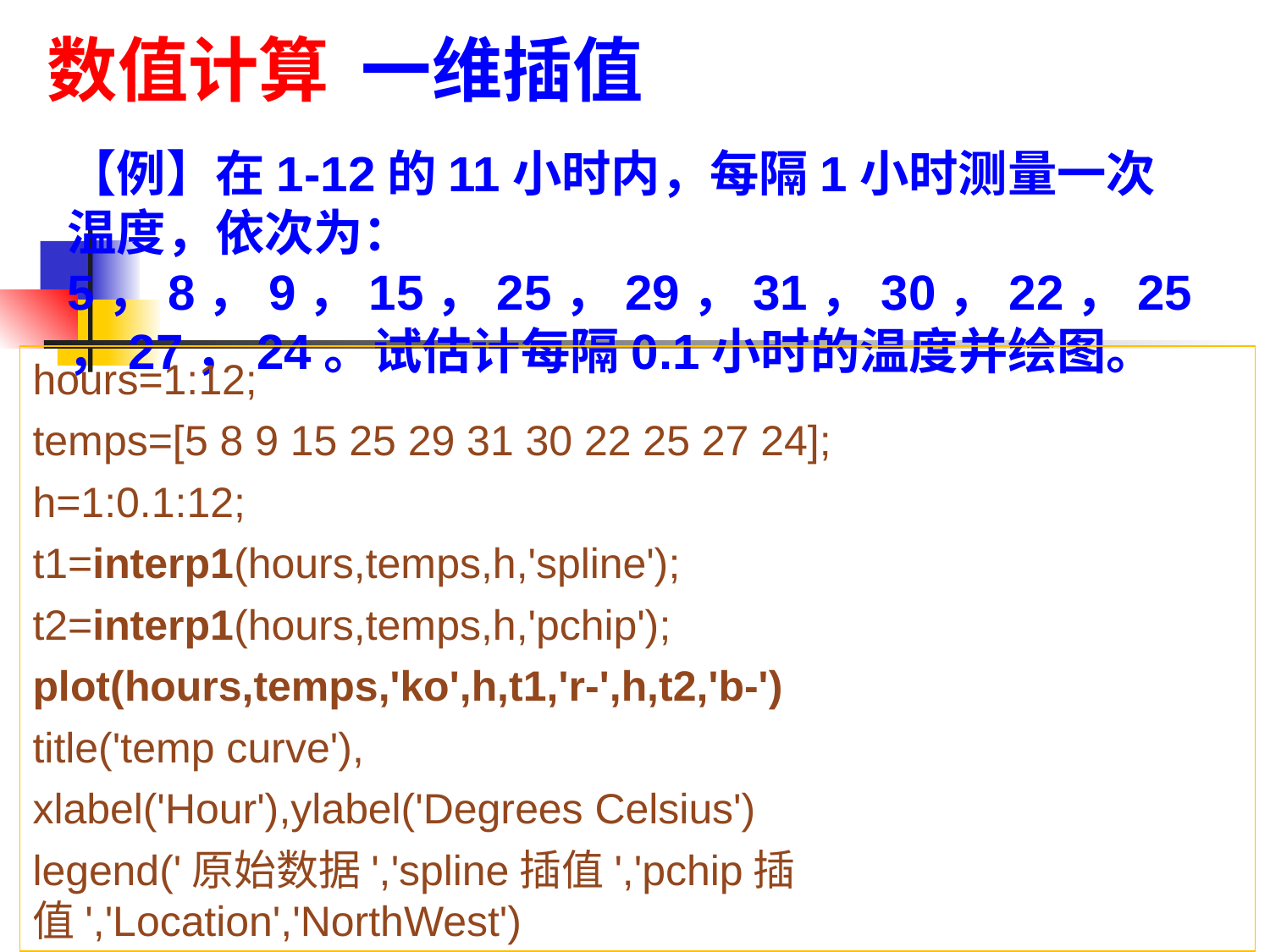

数值计算  一维插值
【例】在1-12的11小时内，每隔1小时测量一次温度，依次为：5，8，9，15，25，29，31，30，22，25，27，24。试估计每隔0.1小时的温度并绘图。
hours=1:12;
temps=[5 8 9 15 25 29 31 30 22 25 27 24];
h=1:0.1:12;
t1=interp1(hours,temps,h,'spline');
t2=interp1(hours,temps,h,'pchip');
plot(hours,temps,'ko',h,t1,'r-',h,t2,'b-')
title('temp curve'),
xlabel('Hour'),ylabel('Degrees Celsius')
legend('原始数据','spline插值','pchip插值','Location','NorthWest')
31